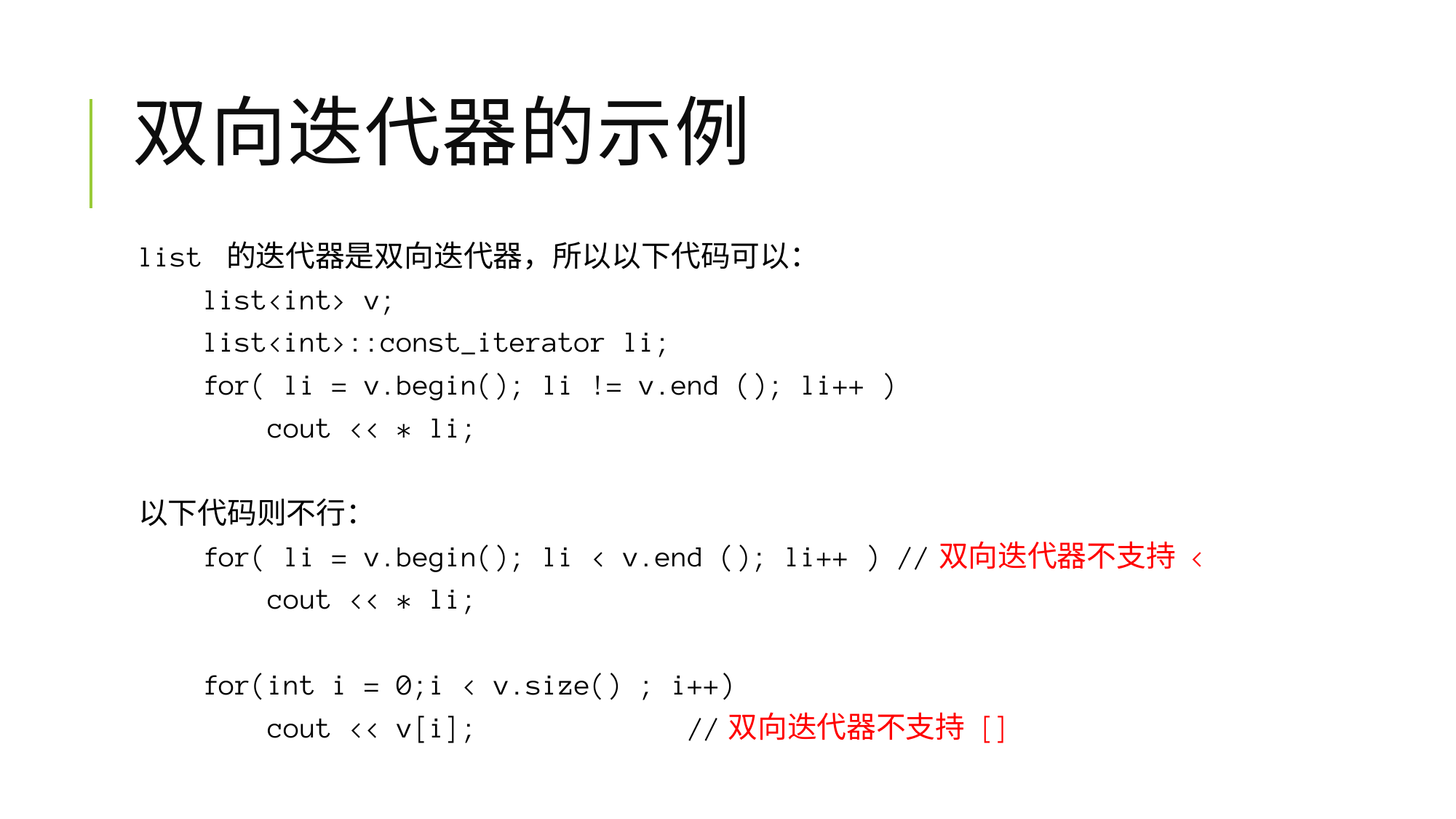

# 双向迭代器的示例
list 的迭代器是双向迭代器，所以以下代码可以：
    list<int> v;
    list<int>::const_iterator li;
    for( li = v.begin(); li != v.end (); li++ )
        cout << * li;

以下代码则不行：
    for( li = v.begin(); li < v.end (); li++ ) //双向迭代器不支持 <
        cout << * li;

    for(int i = 0;i < v.size() ; i++)
        cout << v[i];             //双向迭代器不支持 []